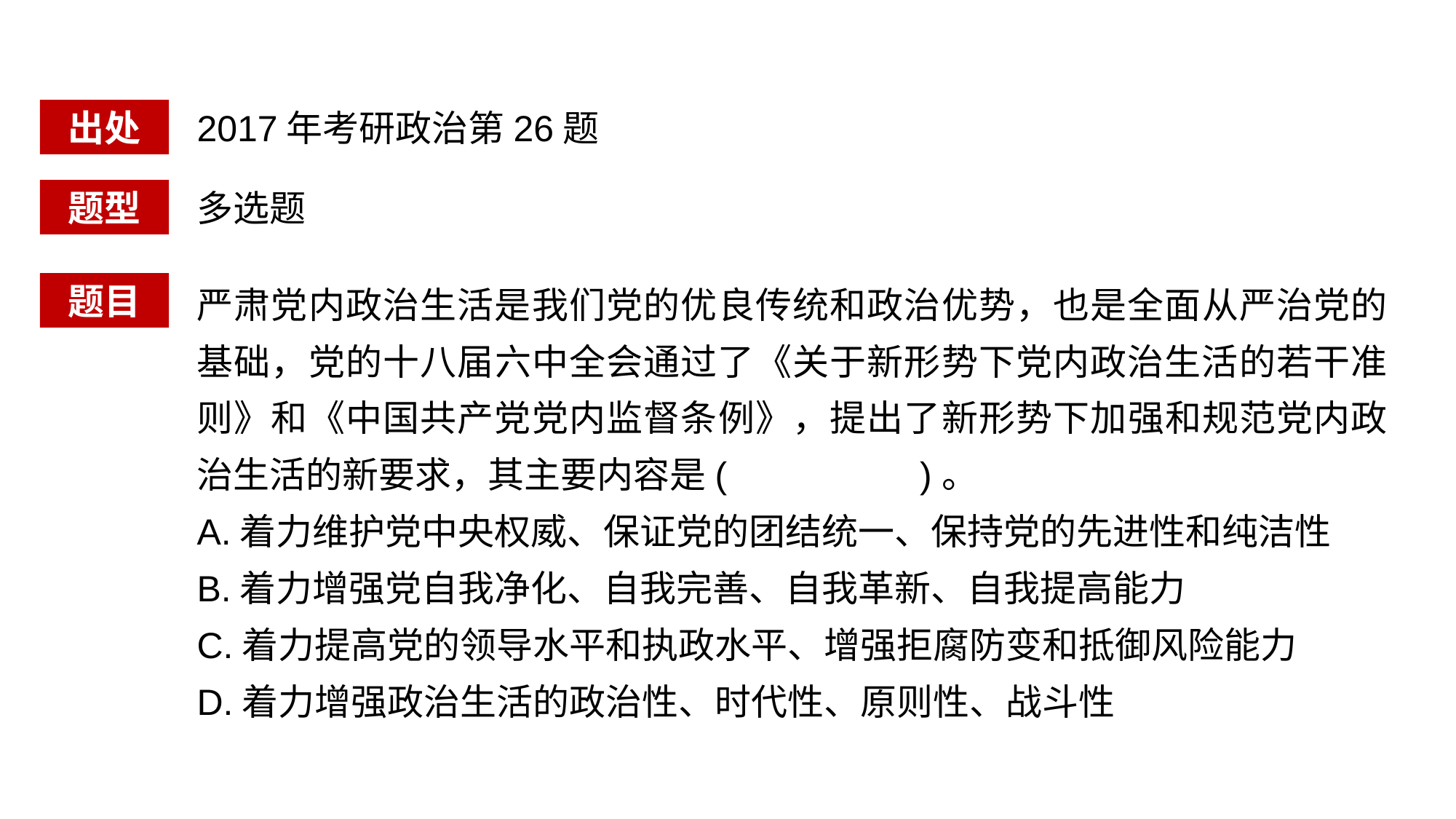

出处
2017年考研政治第26题
题型
多选题
严肃党内政治生活是我们党的优良传统和政治优势，也是全面从严治党的基础，党的十八届六中全会通过了《关于新形势下党内政治生活的若干准则》和《中国共产党党内监督条例》，提出了新形势下加强和规范党内政治生活的新要求，其主要内容是(                   )。
A.着力维护党中央权威、保证党的团结统一、保持党的先进性和纯洁性
B.着力增强党自我净化、自我完善、自我革新、自我提高能力
C.着力提高党的领导水平和执政水平、增强拒腐防变和抵御风险能力
D.着力增强政治生活的政治性、时代性、原则性、战斗性
题目